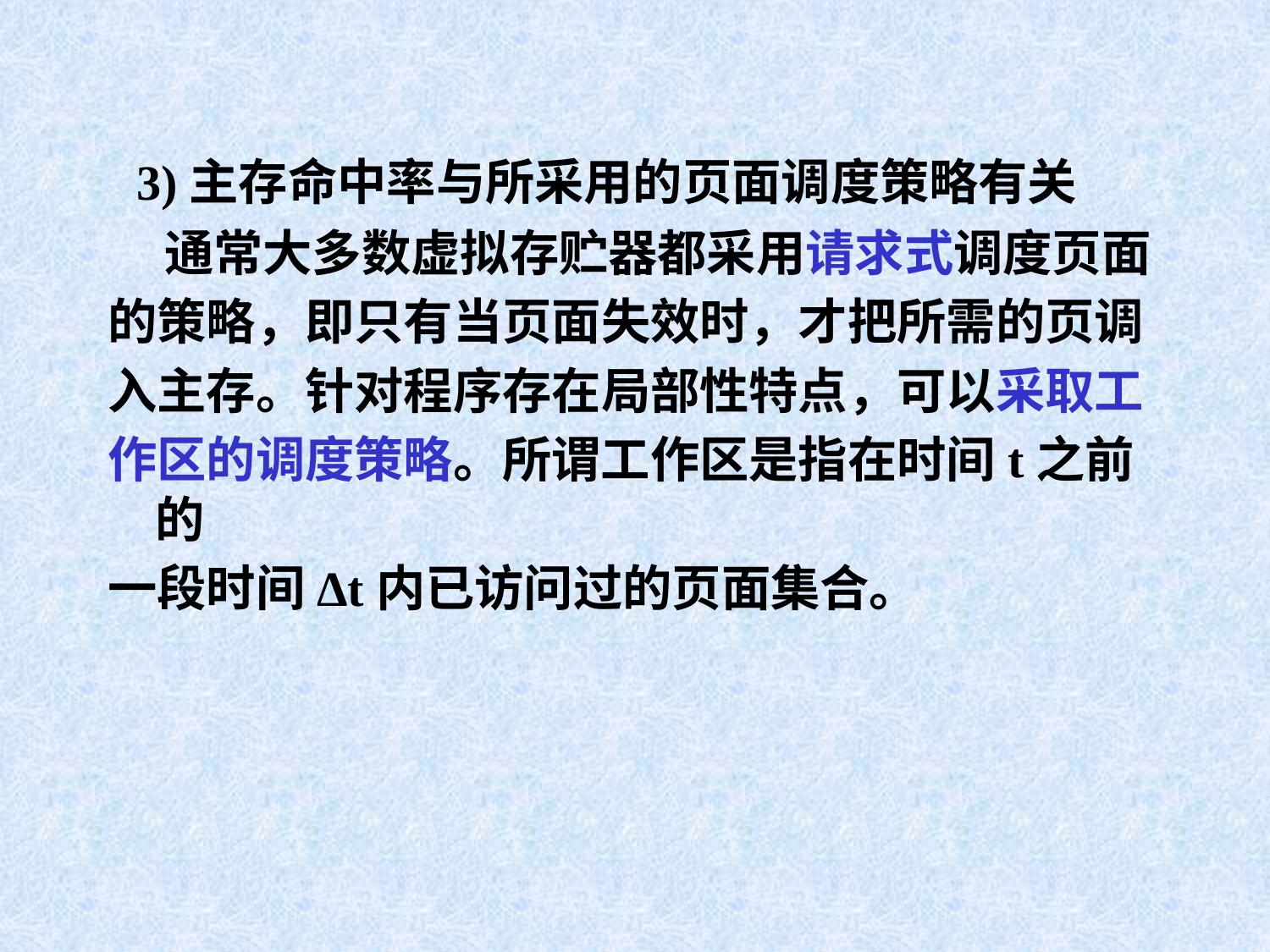

3)主存命中率与所采用的页面调度策略有关
    通常大多数虚拟存贮器都采用请求式调度页面
的策略，即只有当页面失效时，才把所需的页调
入主存。针对程序存在局部性特点，可以采取工
作区的调度策略。所谓工作区是指在时间t之前的
一段时间Δt内已访问过的页面集合。